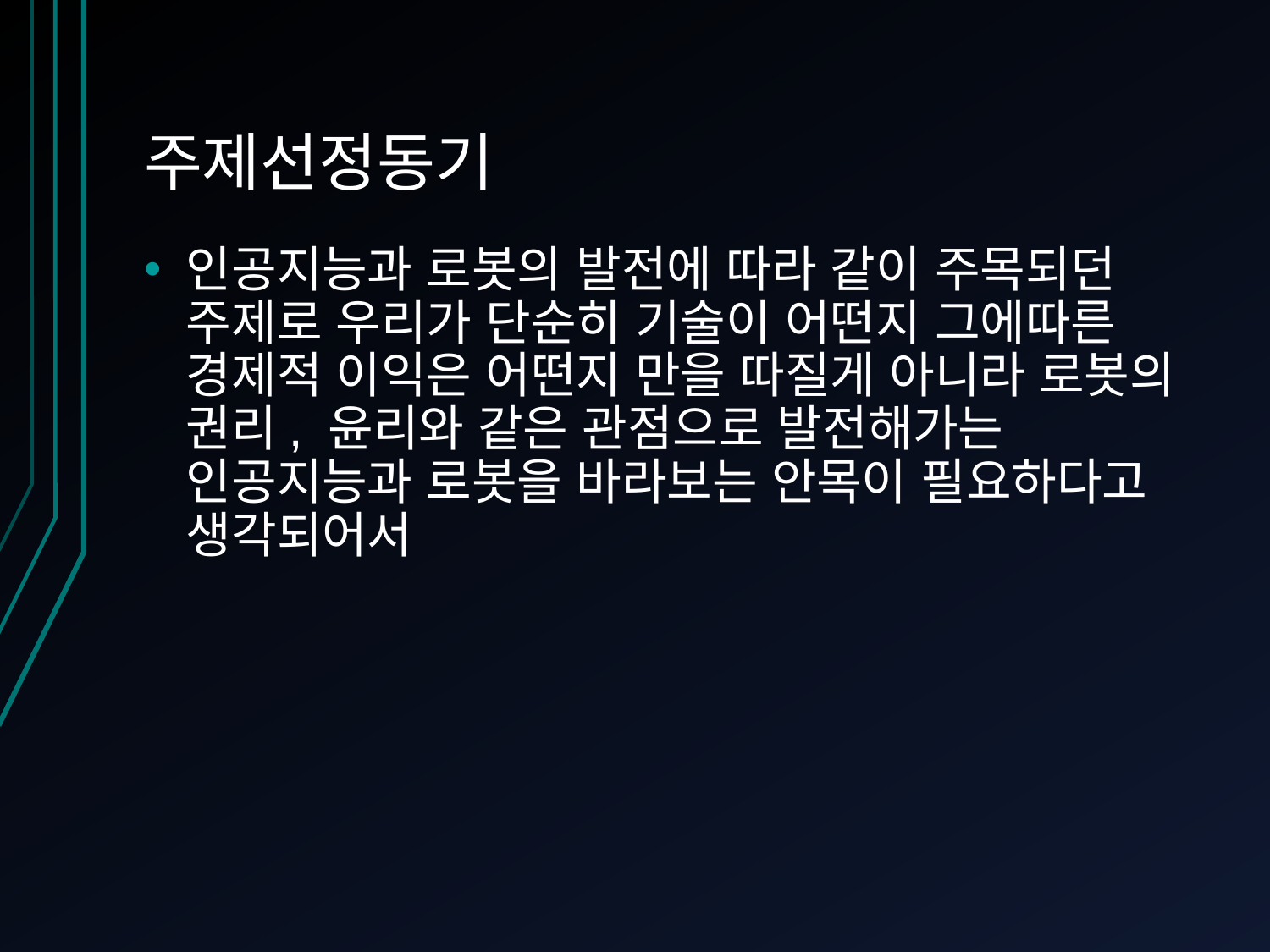

# 주제선정동기
인공지능과 로봇의 발전에 따라 같이 주목되던 주제로 우리가 단순히 기술이 어떤지 그에따른 경제적 이익은 어떤지 만을 따질게 아니라 로봇의 권리, 윤리와 같은 관점으로 발전해가는 인공지능과 로봇을 바라보는 안목이 필요하다고 생각되어서